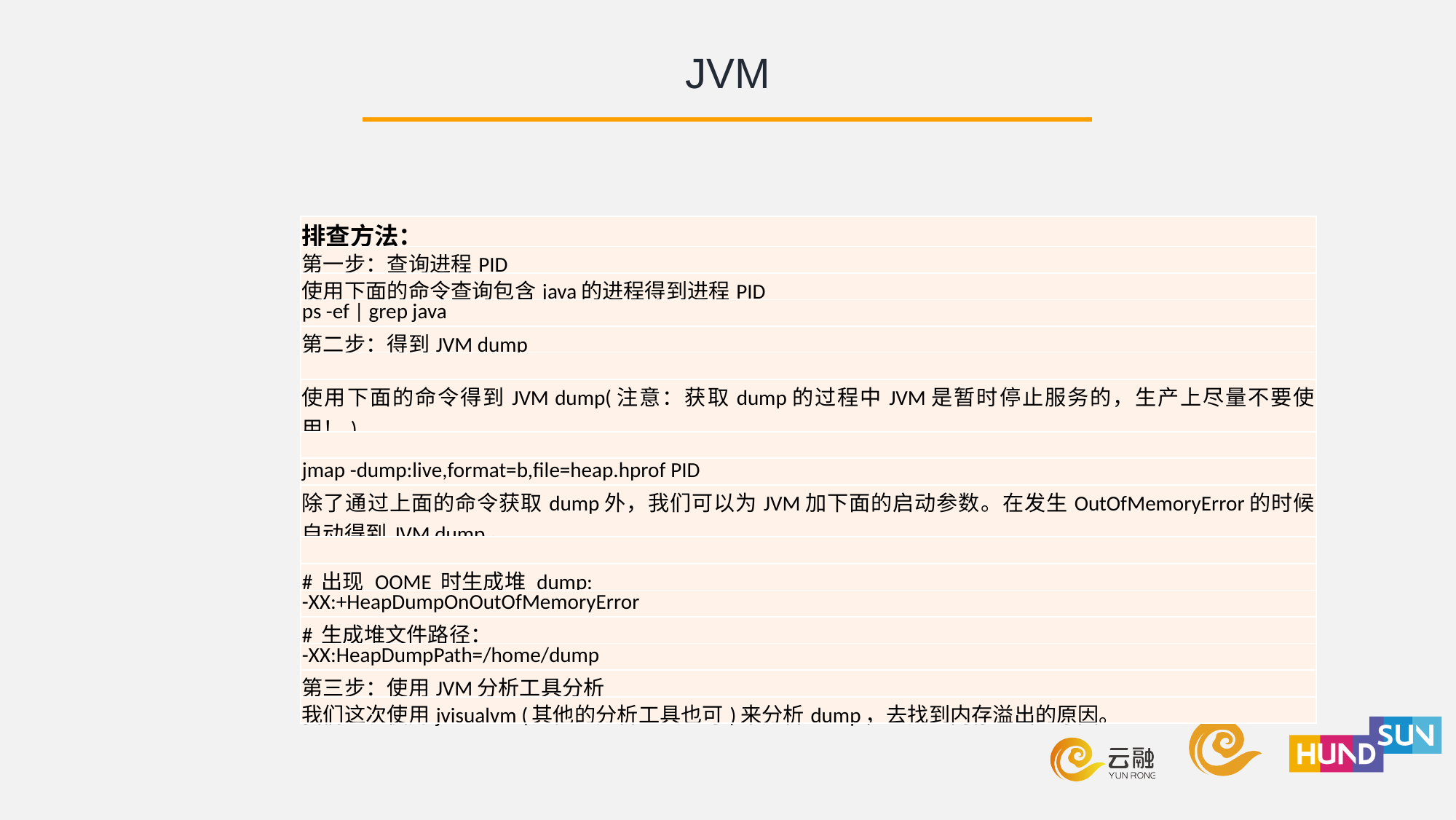

JVM
| 排查方法： |
| --- |
| 第一步：查询进程PID |
| 使用下面的命令查询包含java的进程得到进程PID |
| ps -ef | grep java |
| 第二步：得到JVM dump |
|  |
| 使用下面的命令得到JVM dump(注意：获取dump的过程中JVM是暂时停止服务的，生产上尽量不要使用！) |
|  |
| jmap -dump:live,format=b,file=heap.hprof PID |
| 除了通过上面的命令获取dump外，我们可以为JVM加下面的启动参数。在发生OutOfMemoryError的时候自动得到JVM dump。 |
|  |
| # 出现 OOME 时生成堆 dump: |
| -XX:+HeapDumpOnOutOfMemoryError |
| # 生成堆文件路径： |
| -XX:HeapDumpPath=/home/dump |
| 第三步：使用JVM分析工具分析 |
| 我们这次使用jvisualvm (其他的分析工具也可)来分析dump，去找到内存溢出的原因。 |